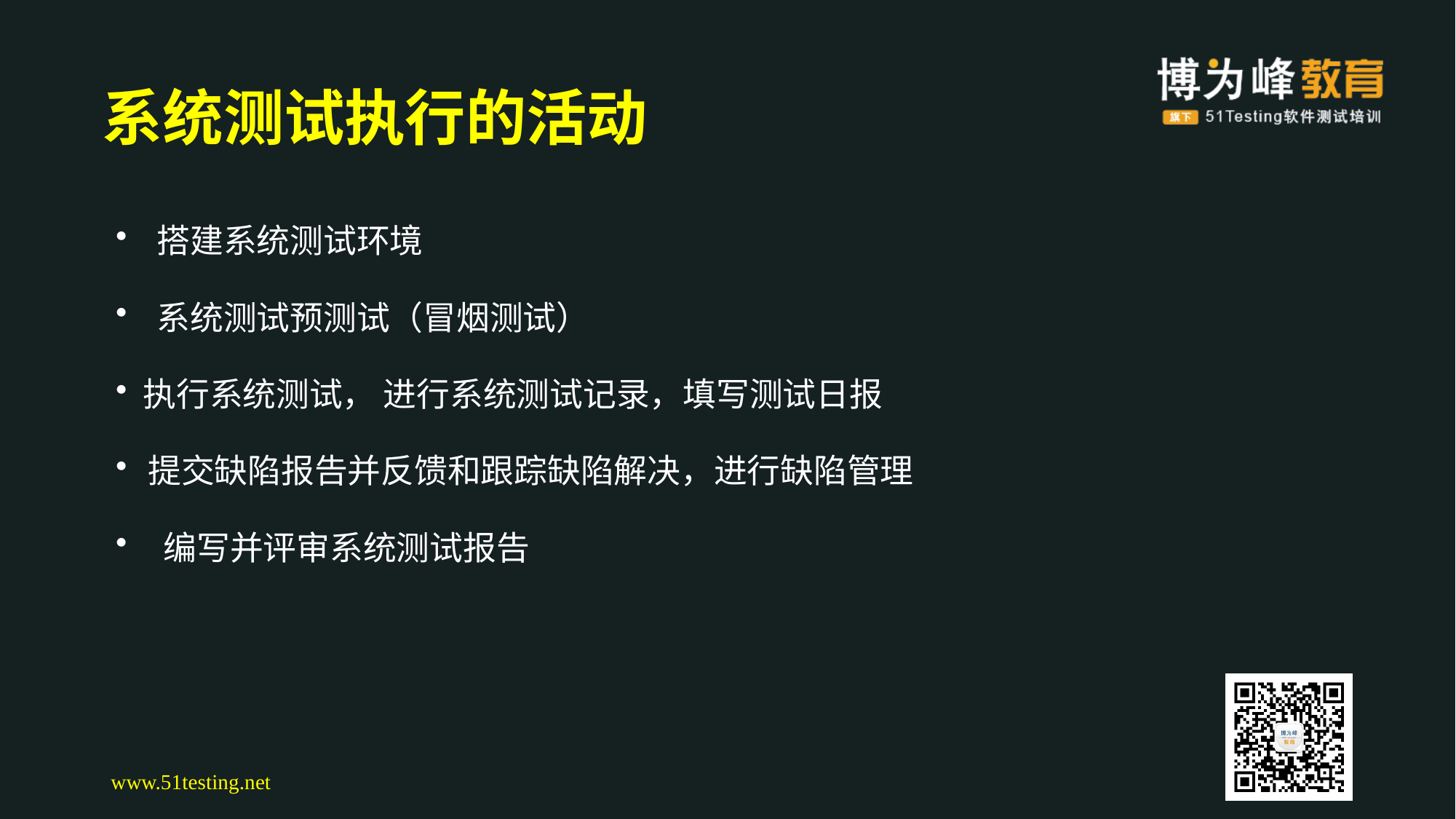

系统测试执行的活动
 搭建系统测试环境
 系统测试预测试（冒烟测试）
 执行系统测试， 进行系统测试记录，填写测试日报
提交缺陷报告并反馈和跟踪缺陷解决，进行缺陷管理
 编写并评审系统测试报告
www.51testing.net